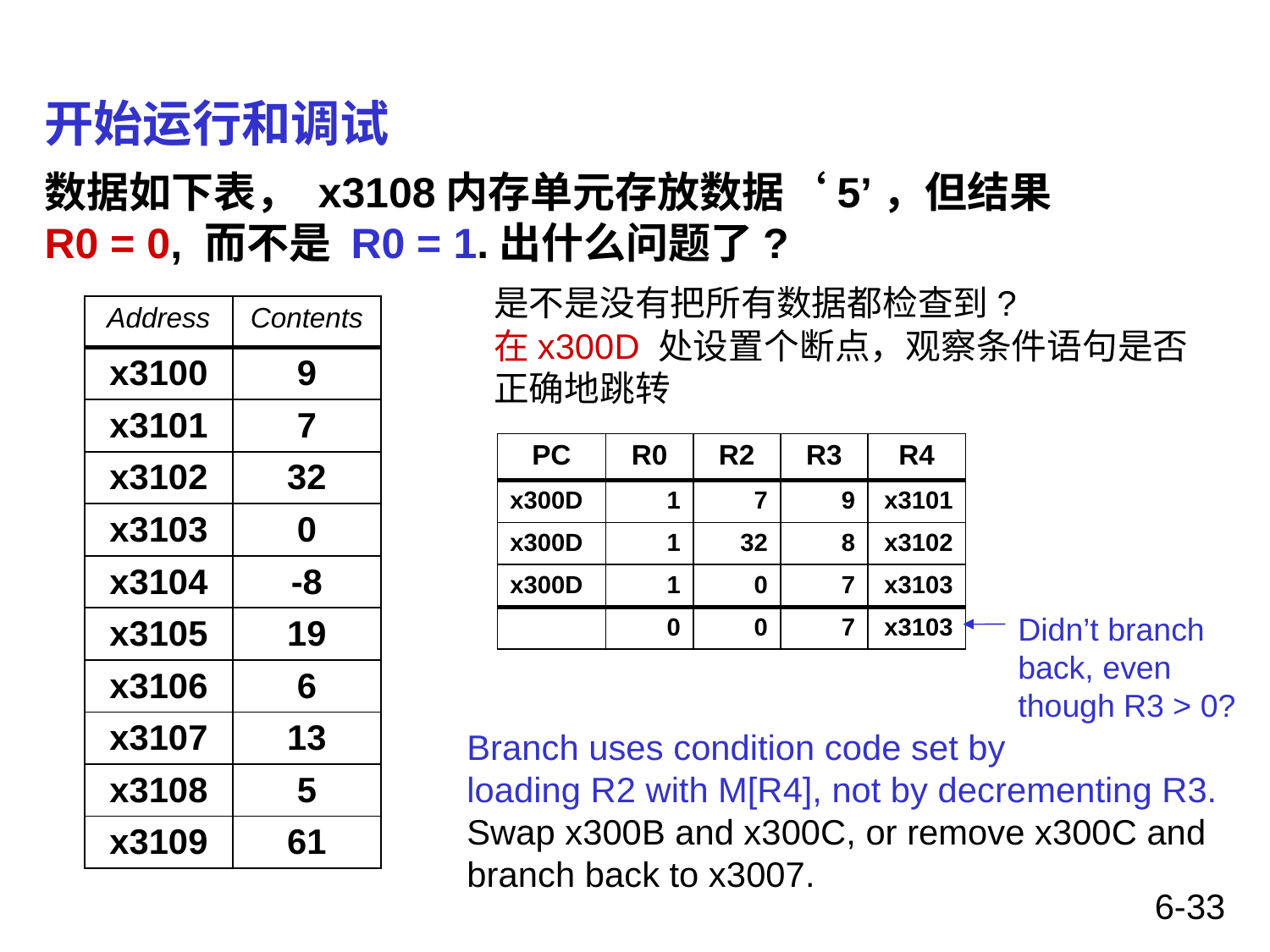

# 开始运行和调试
数据如下表， x3108内存单元存放数据‘5’，但结果
R0 = 0, 而不是 R0 = 1.出什么问题了?
是不是没有把所有数据都检查到?
在x300D 处设置个断点，观察条件语句是否
正确地跳转
| Address | Contents |
| --- | --- |
| x3100 | 9 |
| x3101 | 7 |
| x3102 | 32 |
| x3103 | 0 |
| x3104 | -8 |
| x3105 | 19 |
| x3106 | 6 |
| x3107 | 13 |
| x3108 | 5 |
| x3109 | 61 |
| PC | R0 | R2 | R3 | R4 |
| --- | --- | --- | --- | --- |
| x300D | 1 | 7 | 9 | x3101 |
| x300D | 1 | 32 | 8 | x3102 |
| x300D | 1 | 0 | 7 | x3103 |
|  | 0 | 0 | 7 | x3103 |
Didn’t branch
back, even
though R3 > 0?

Branch uses condition code set by
loading R2 with M[R4], not by decrementing R3.
Swap x300B and x300C, or remove x300C and
branch back to x3007.
6-33